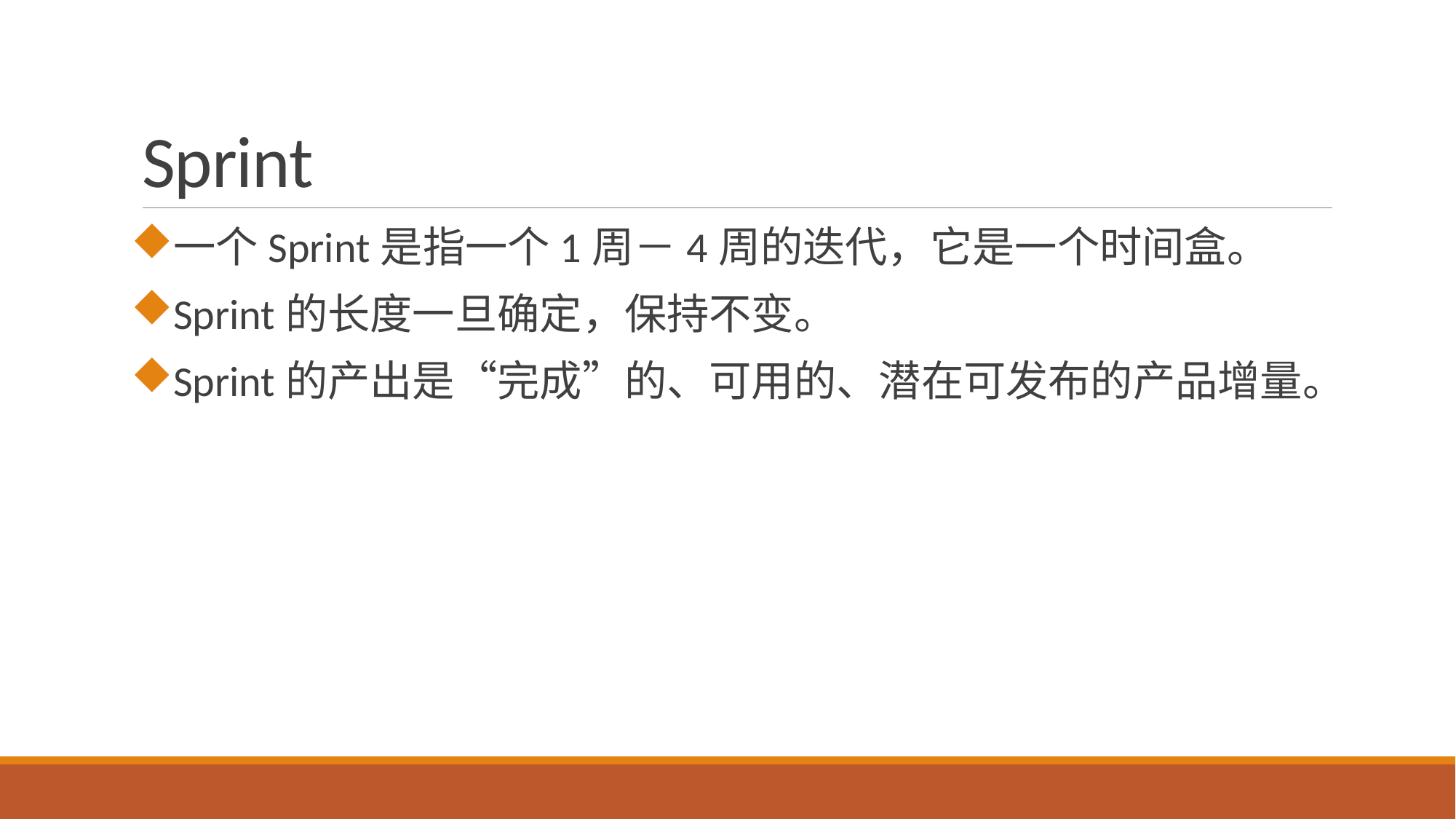

# Sprint
一个Sprint是指一个1周－4周的迭代，它是一个时间盒。
Sprint的长度一旦确定，保持不变。
Sprint的产出是“完成”的、可用的、潜在可发布的产品增量。